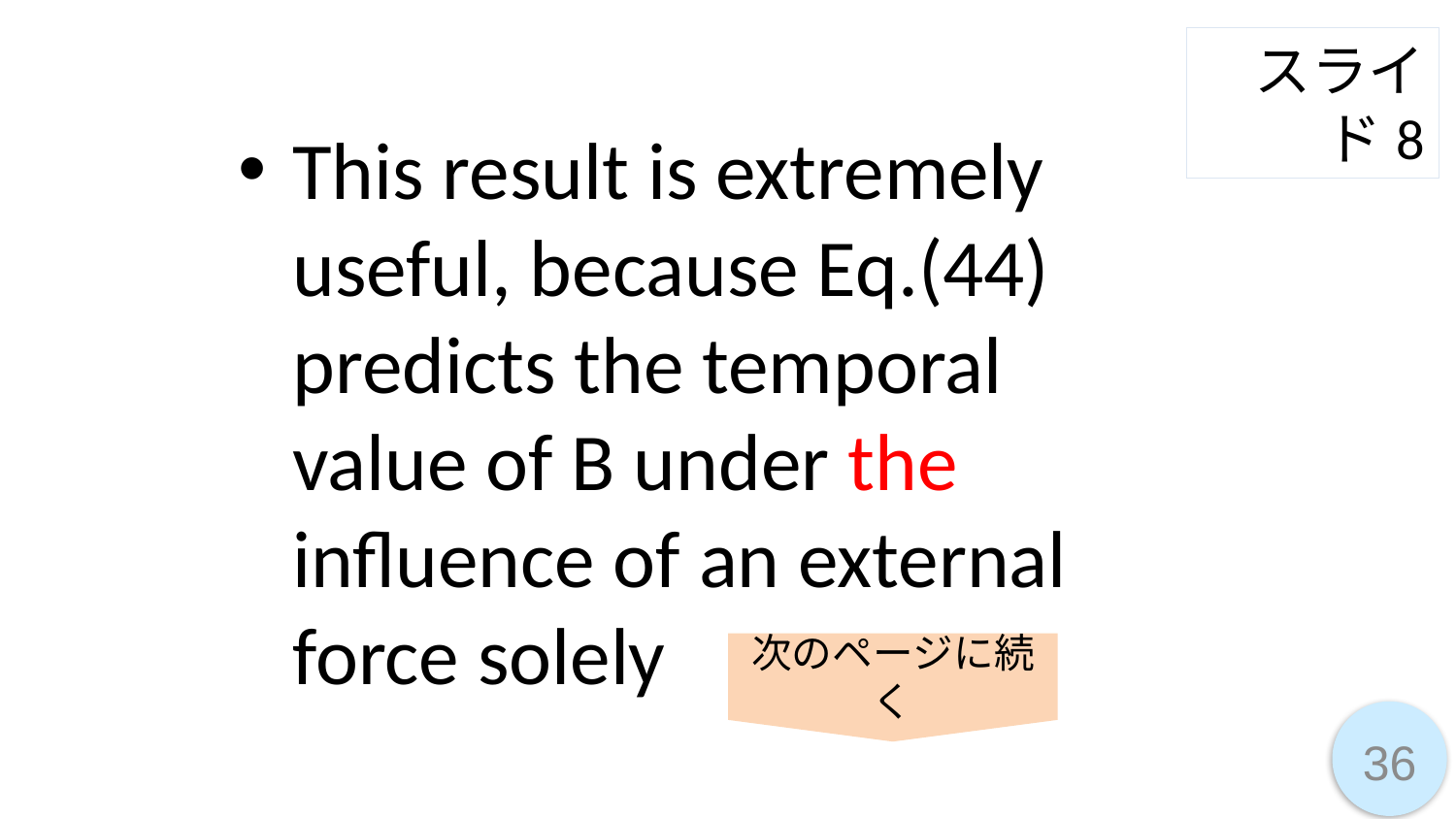

スライド8
This result is extremely useful, because Eq.(44) predicts the temporal value of B under the influence of an external force solely
次のページに続く
36